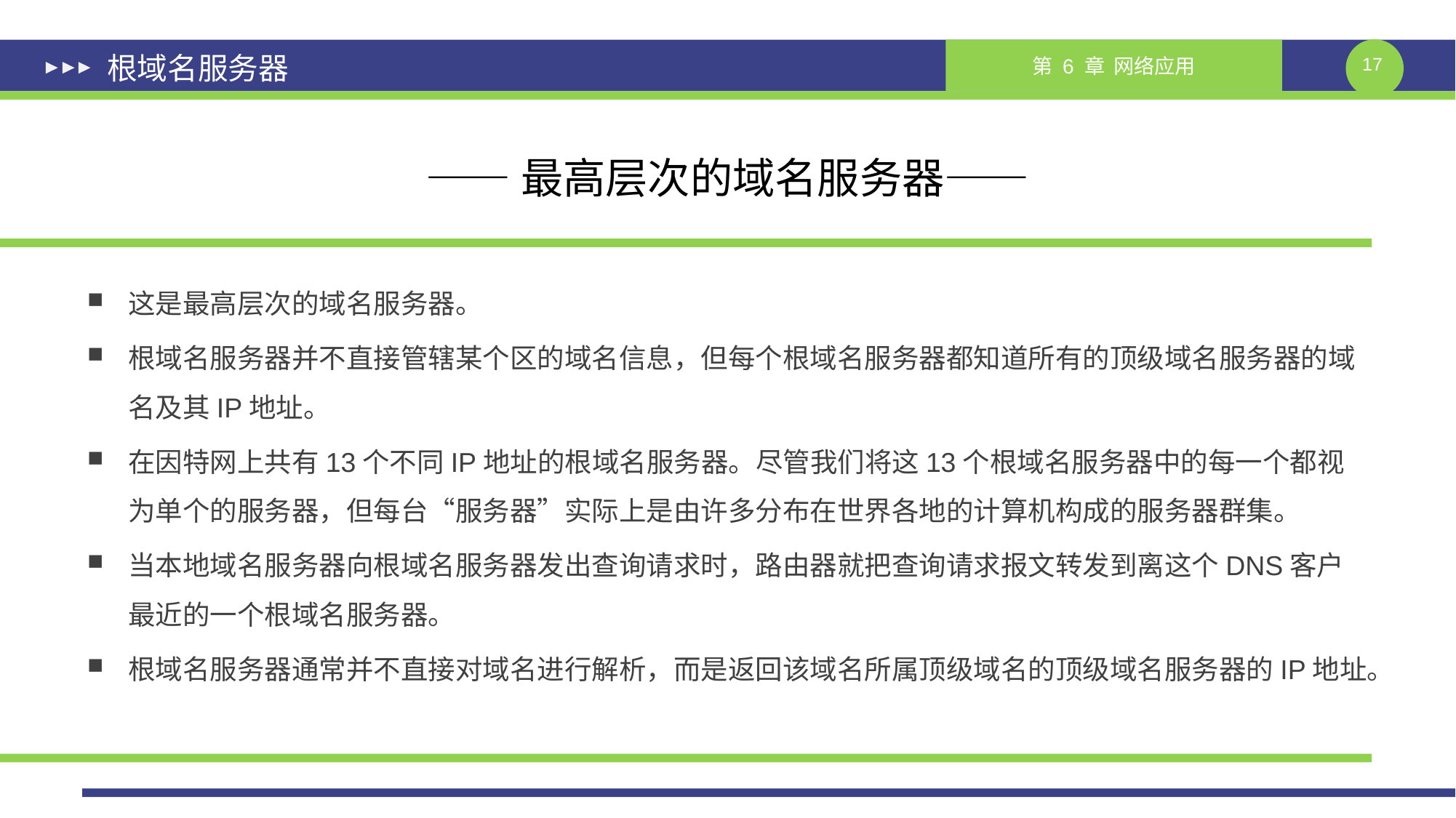

# 根域名服务器
——最高层次的域名服务器——

这是最高层次的域名服务器。
根域名服务器并不直接管辖某个区的域名信息，但每个根域名服务器都知道所有的顶级域名服务器的域名及其IP地址。
在因特网上共有13个不同IP地址的根域名服务器。尽管我们将这13个根域名服务器中的每一个都视为单个的服务器，但每台“服务器”实际上是由许多分布在世界各地的计算机构成的服务器群集。
当本地域名服务器向根域名服务器发出查询请求时，路由器就把查询请求报文转发到离这个DNS客户最近的一个根域名服务器。
根域名服务器通常并不直接对域名进行解析，而是返回该域名所属顶级域名的顶级域名服务器的IP地址。

课件制作人：谢钧  谢希仁